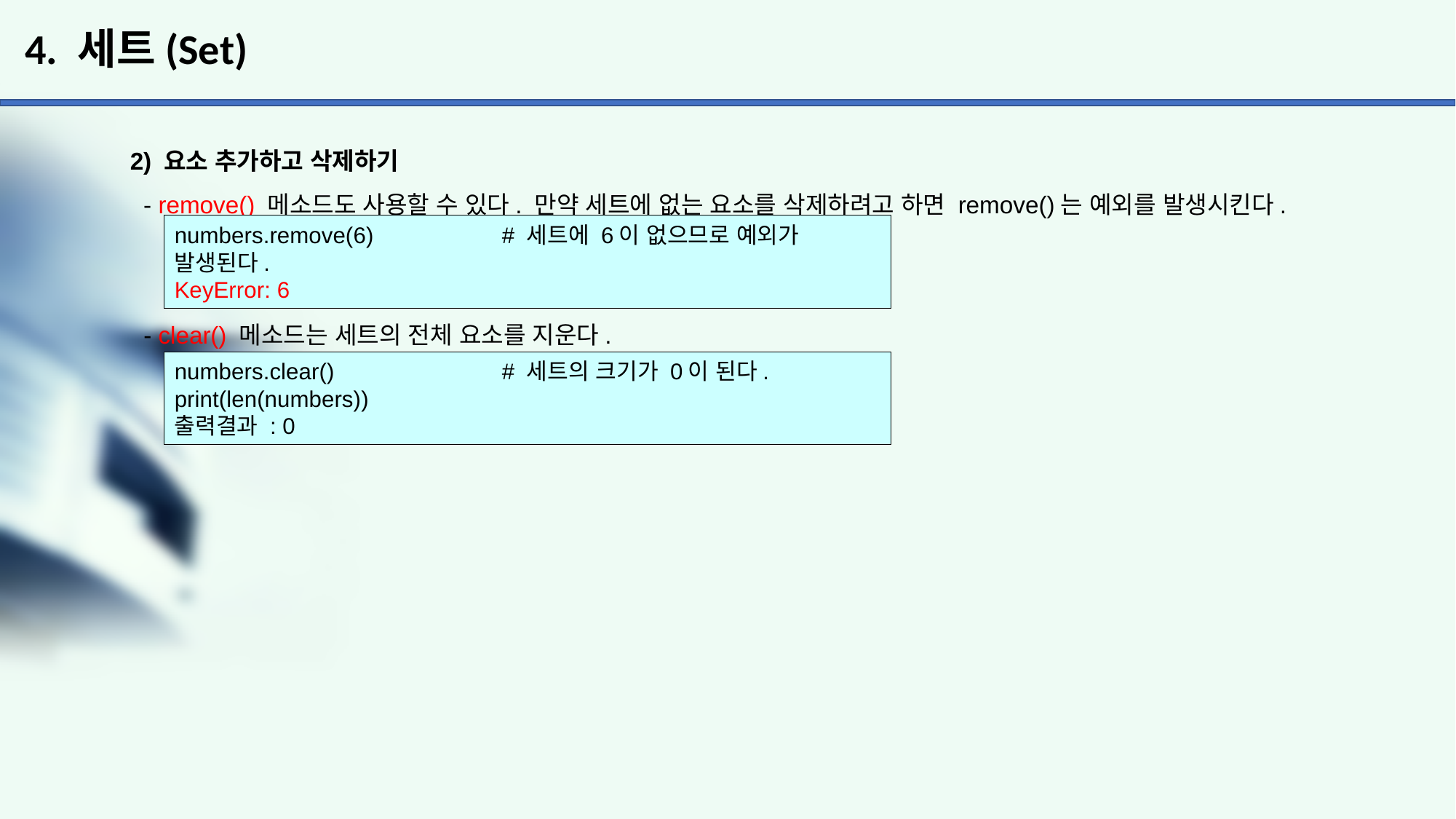

# 4. 세트(Set)
2) 요소 추가하고 삭제하기
  - remove() 메소드도 사용할 수 있다. 만약 세트에 없는 요소를 삭제하려고 하면 remove()는 예외를 발생시킨다.

  - clear() 메소드는 세트의 전체 요소를 지운다.

numbers.remove(6) 		# 세트에 6이 없으므로 예외가 발생된다.
KeyError: 6
numbers.clear() 		# 세트의 크기가 0이 된다.
print(len(numbers))
출력결과 : 0